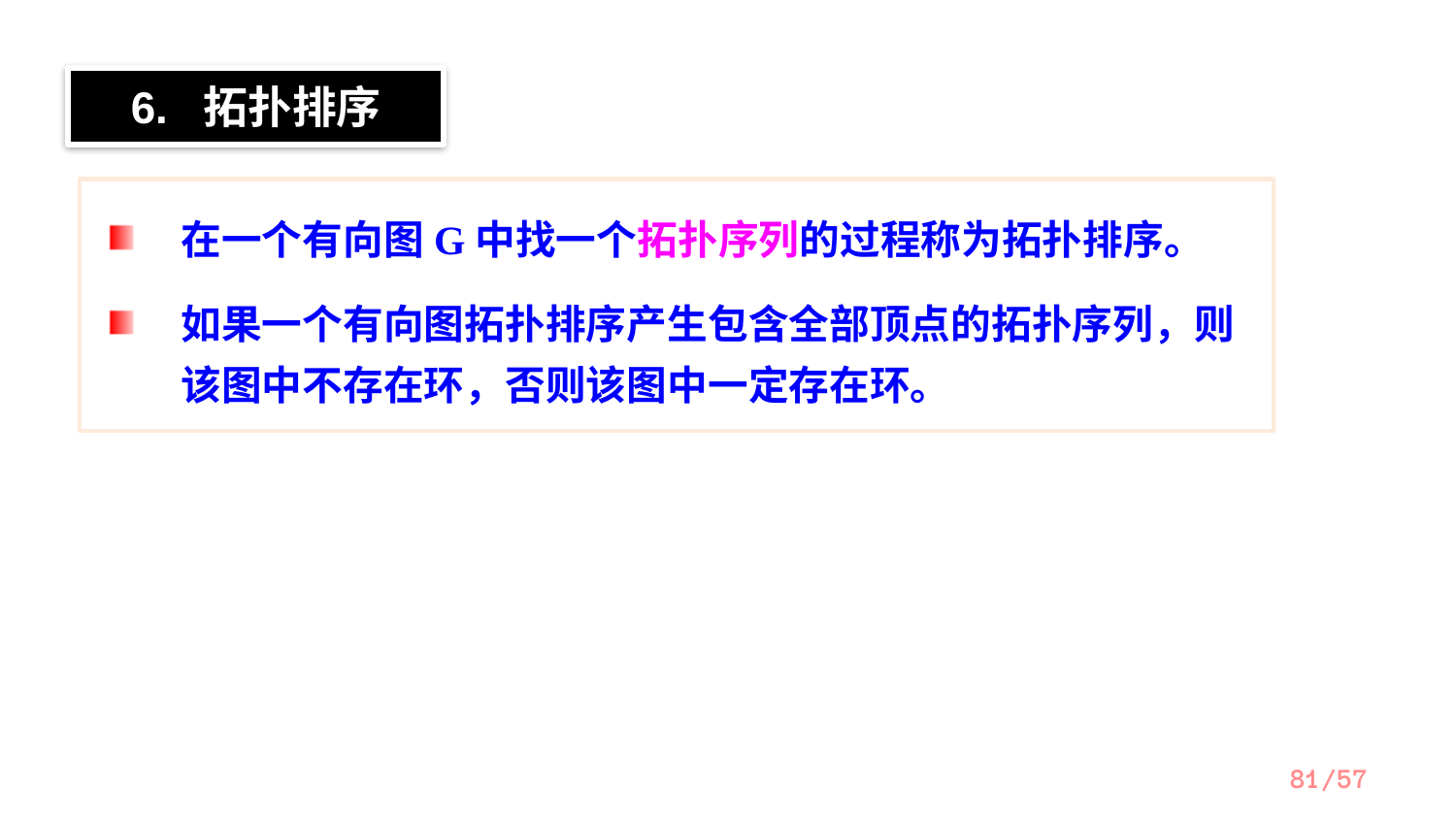

6.  拓扑排序
在一个有向图G中找一个拓扑序列的过程称为拓扑排序。
如果一个有向图拓扑排序产生包含全部顶点的拓扑序列，则该图中不存在环，否则该图中一定存在环。
81/57